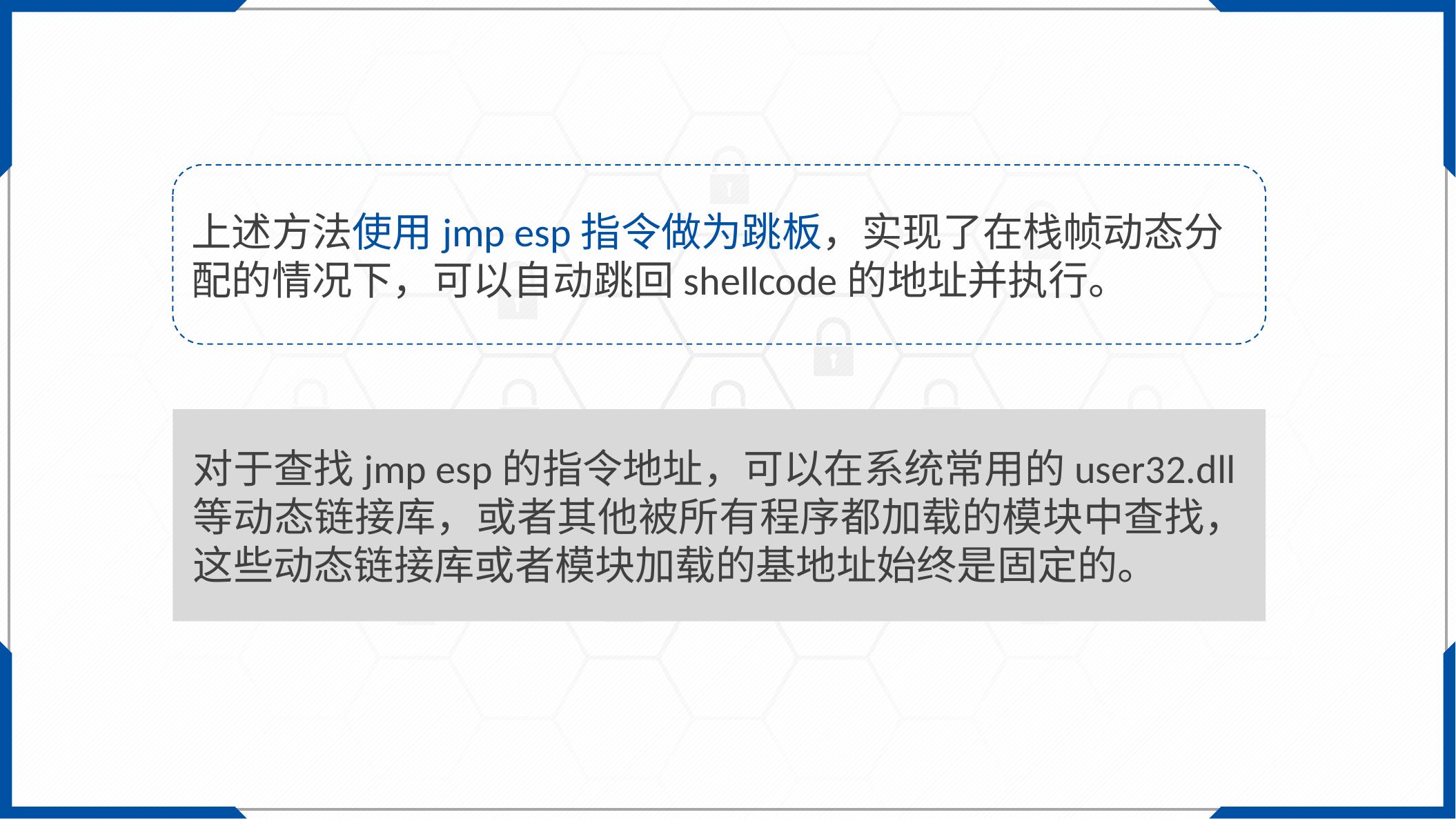

上述方法使用jmp esp指令做为跳板，实现了在栈帧动态分配的情况下，可以自动跳回shellcode的地址并执行。
对于查找jmp esp的指令地址，可以在系统常用的user32.dll等动态链接库，或者其他被所有程序都加载的模块中查找，这些动态链接库或者模块加载的基地址始终是固定的。